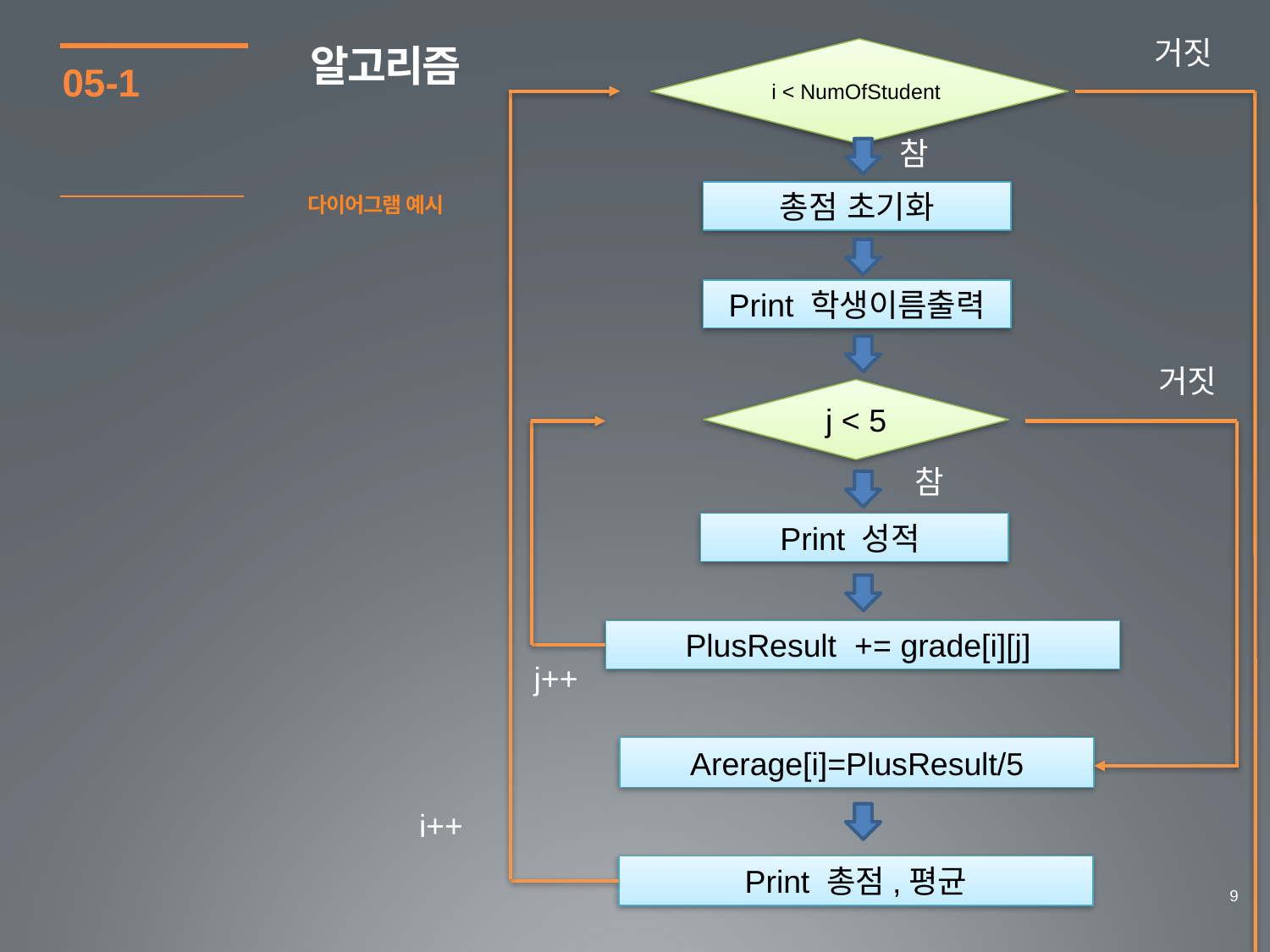

거짓
i < NumOfStudent
참

총점 초기화

Print 학생이름출력

거짓
j < 5
참

Print 성적

PlusResult  += grade[i][j]
j++
Arerage[i]=PlusResult/5
i++

Print 총점,평균
알고리즘
05-1
다이어그램 예시